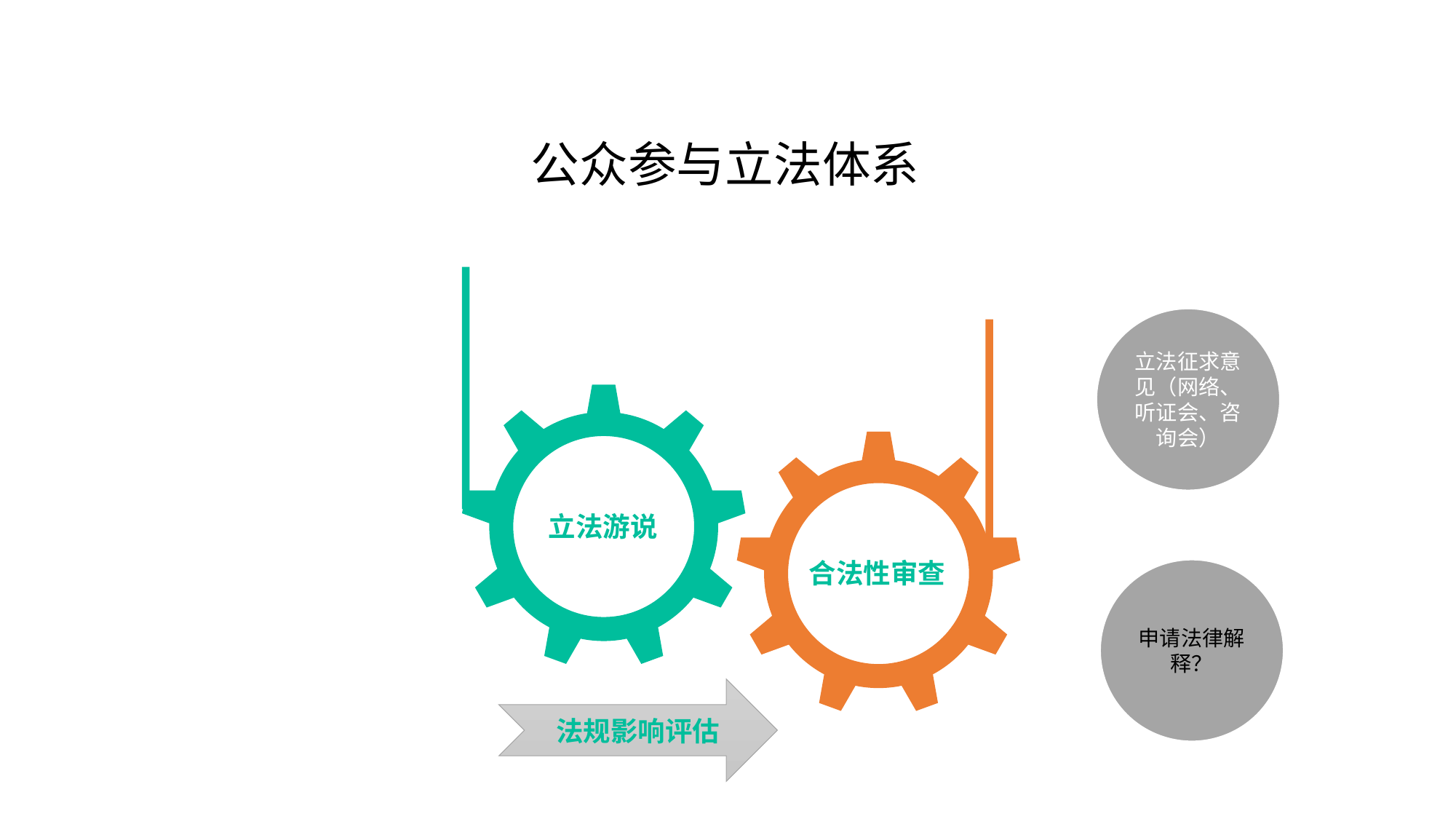

公众参与立法体系

立法征求意见（网络、听证会、咨询会）

立法游说
合法性审查
申请法律解释？
法规影响评估